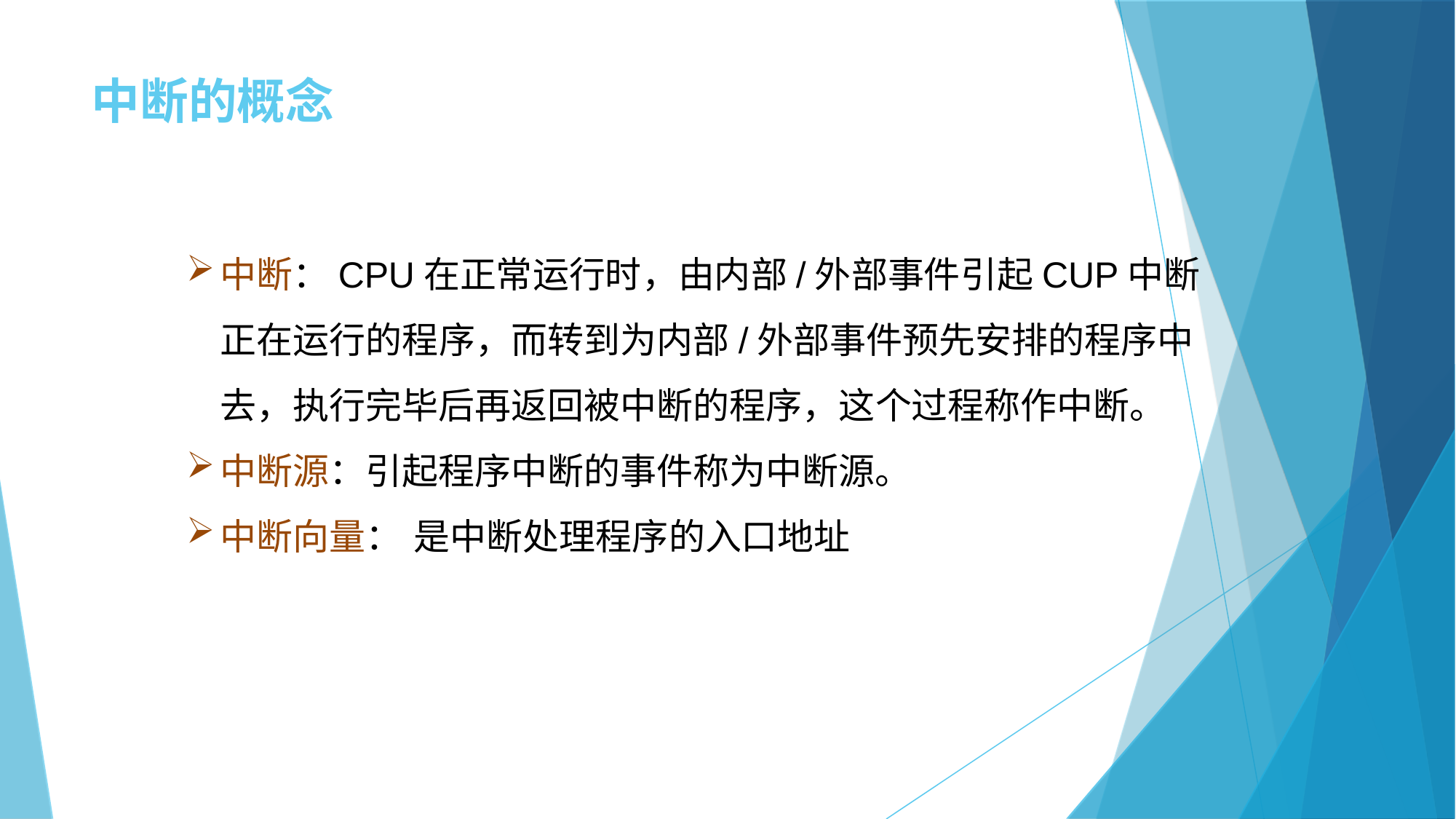

中断的概念
中断：CPU在正常运行时，由内部/外部事件引起CUP中断正在运行的程序，而转到为内部/外部事件预先安排的程序中去，执行完毕后再返回被中断的程序，这个过程称作中断。
中断源：引起程序中断的事件称为中断源。
中断向量： 是中断处理程序的入口地址